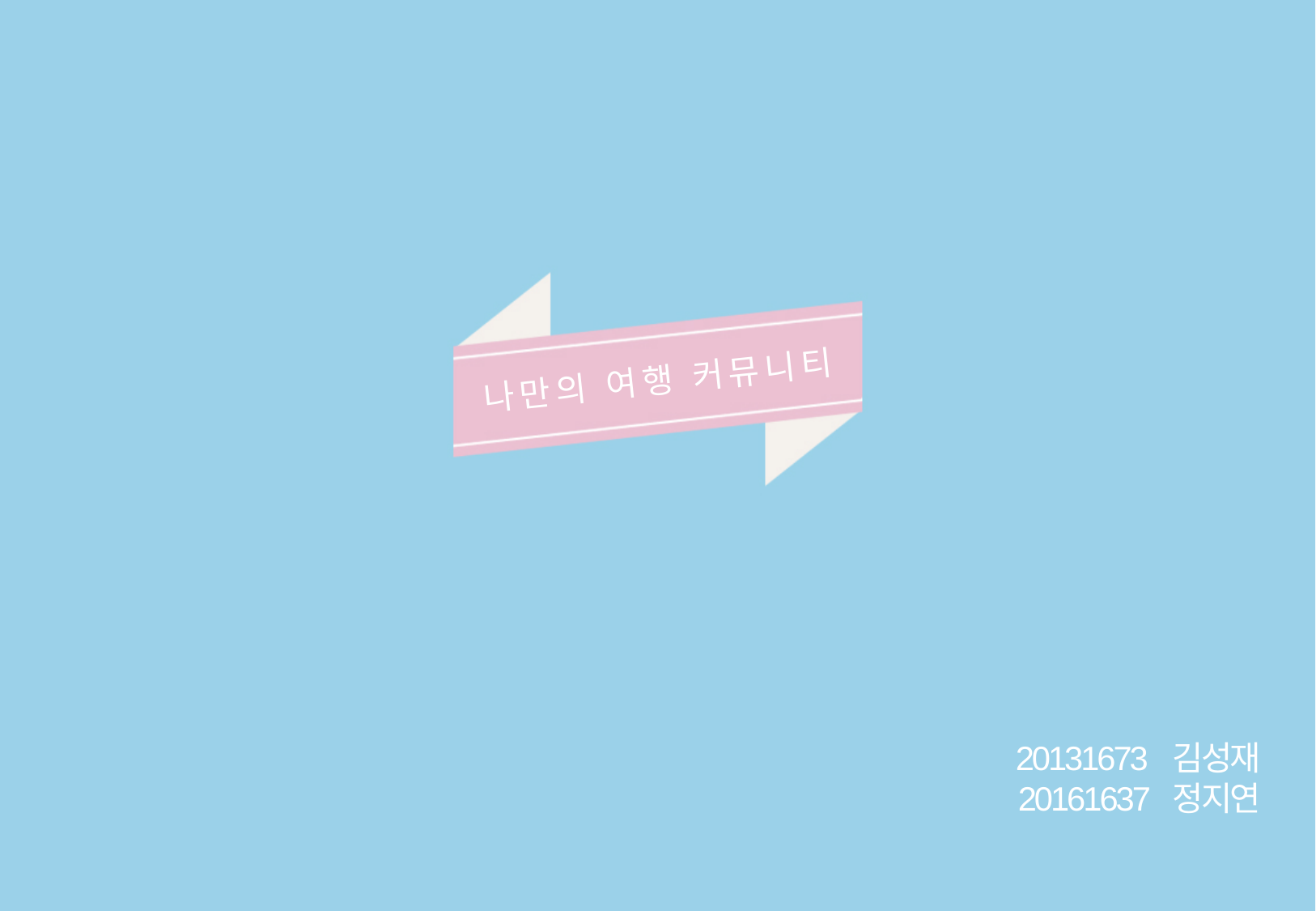

나만의 여행 커뮤니티
20131673  김성재
20161637  정지연